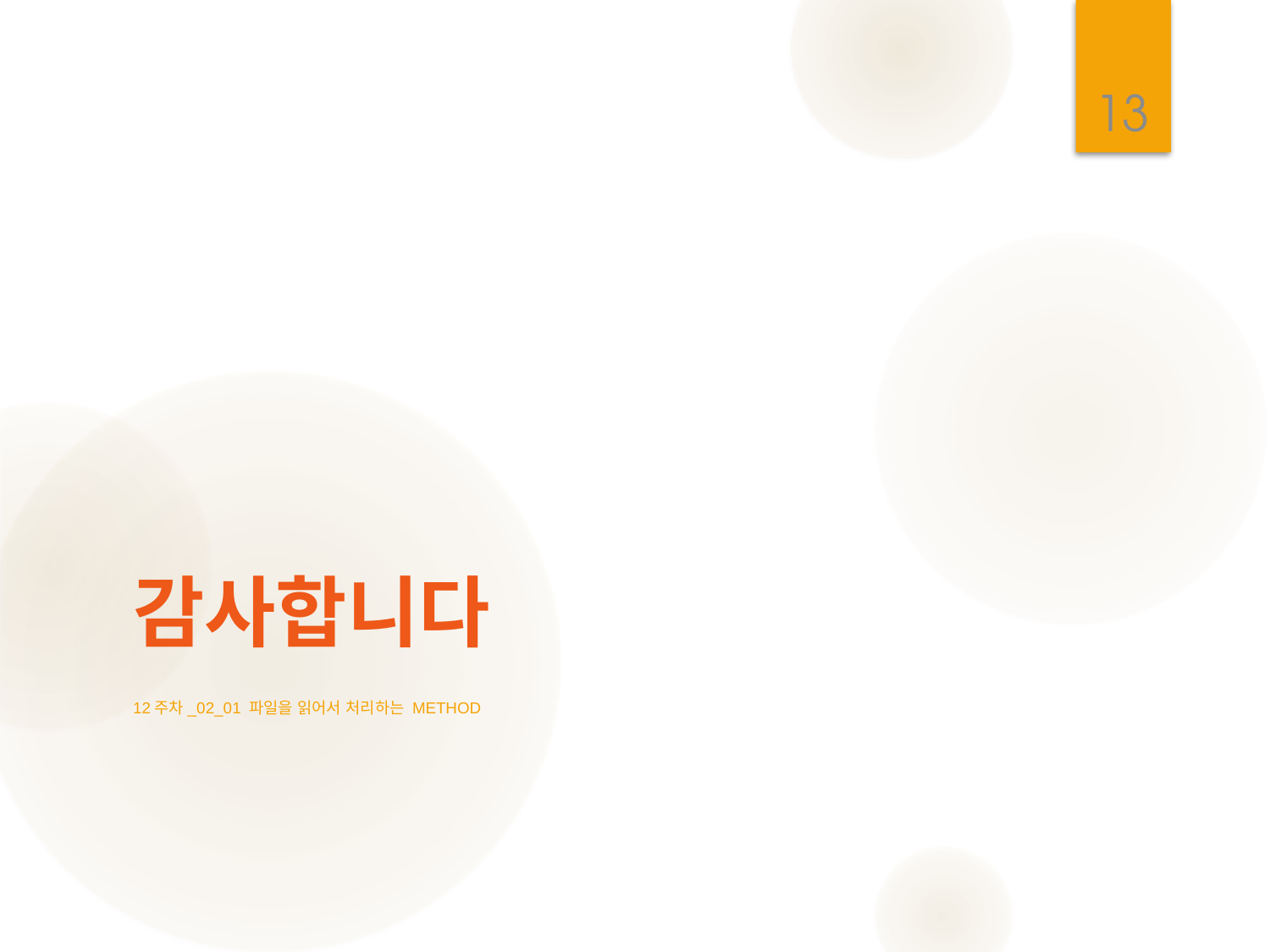

13
# 감사합니다
12주차_02_01 파일을 읽어서 처리하는 method